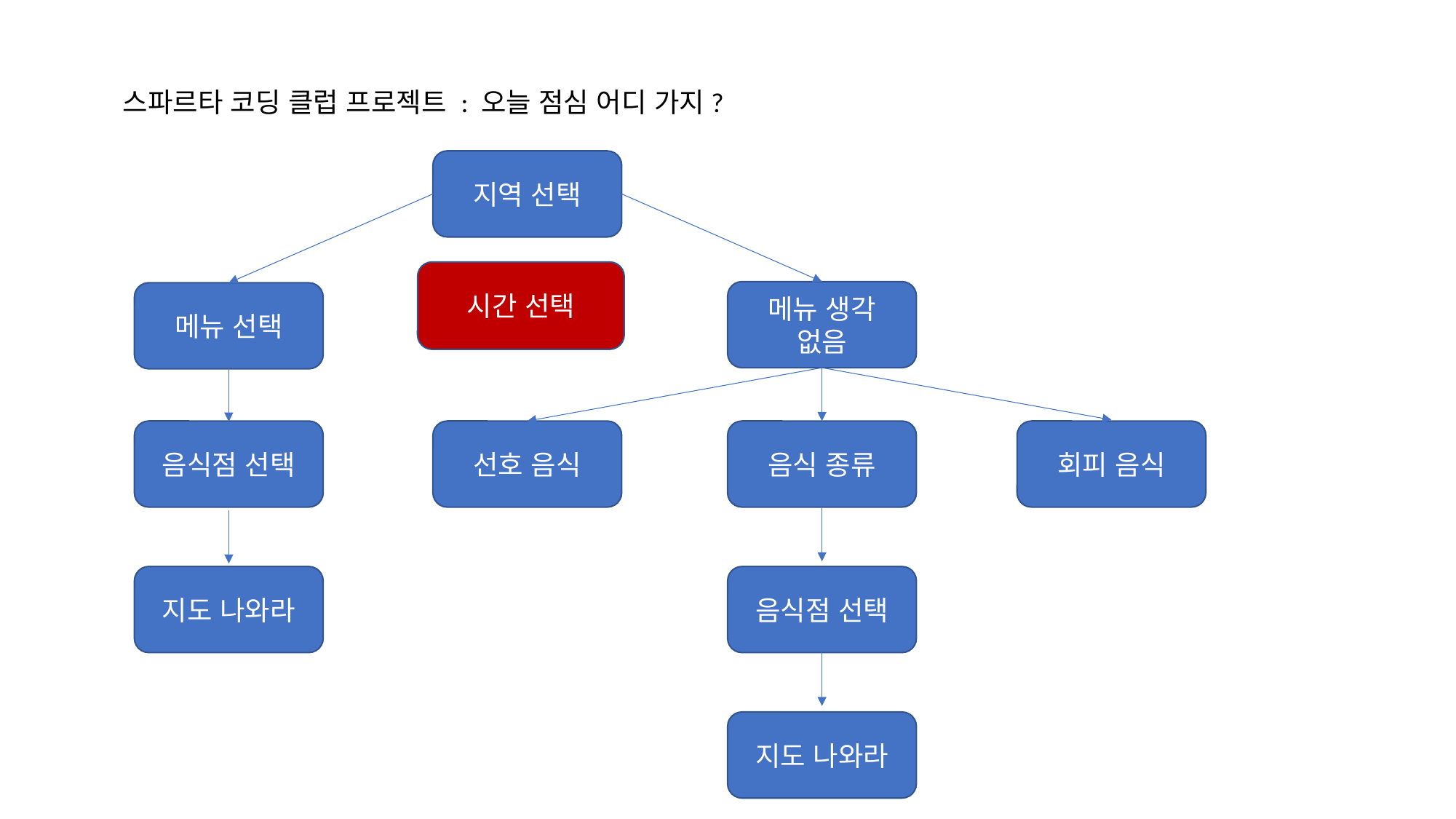

스파르타 코딩 클럽 프로젝트 : 오늘 점심 어디 가지?
지역 선택
시간 선택
메뉴 생각 없음
메뉴 선택
음식점 선택
선호 음식
음식 종류
회피 음식
지도 나와라
음식점 선택
지도 나와라